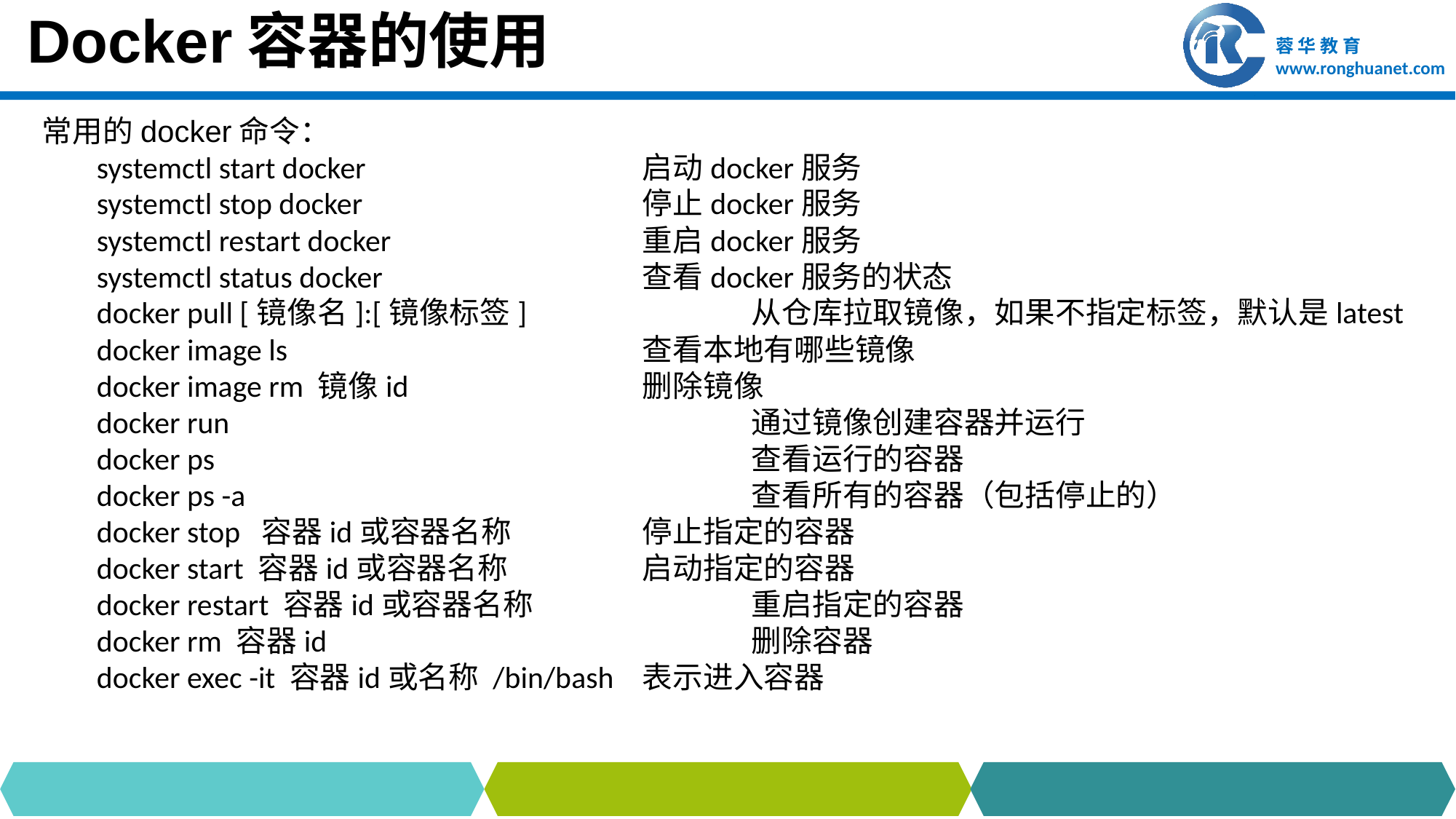

# Docker容器的使用
常用的docker命令：
systemctl start docker   			启动docker服务
systemctl stop docker   			停止docker服务
systemctl restart docker  			重启docker服务
systemctl status docker   			查看docker服务的状态
docker pull [镜像名]:[镜像标签]  		从仓库拉取镜像，如果不指定标签，默认是latest
docker image ls  				查看本地有哪些镜像
docker image rm 镜像id  			删除镜像
docker run 					通过镜像创建容器并运行
docker ps   					查看运行的容器
docker ps -a  					查看所有的容器（包括停止的）
docker stop  容器id或容器名称  		停止指定的容器
docker start 容器id或容器名称  		启动指定的容器
docker restart 容器id或容器名称   		重启指定的容器
docker rm 容器id   				删除容器
docker exec -it 容器id或名称 /bin/bash 	表示进入容器